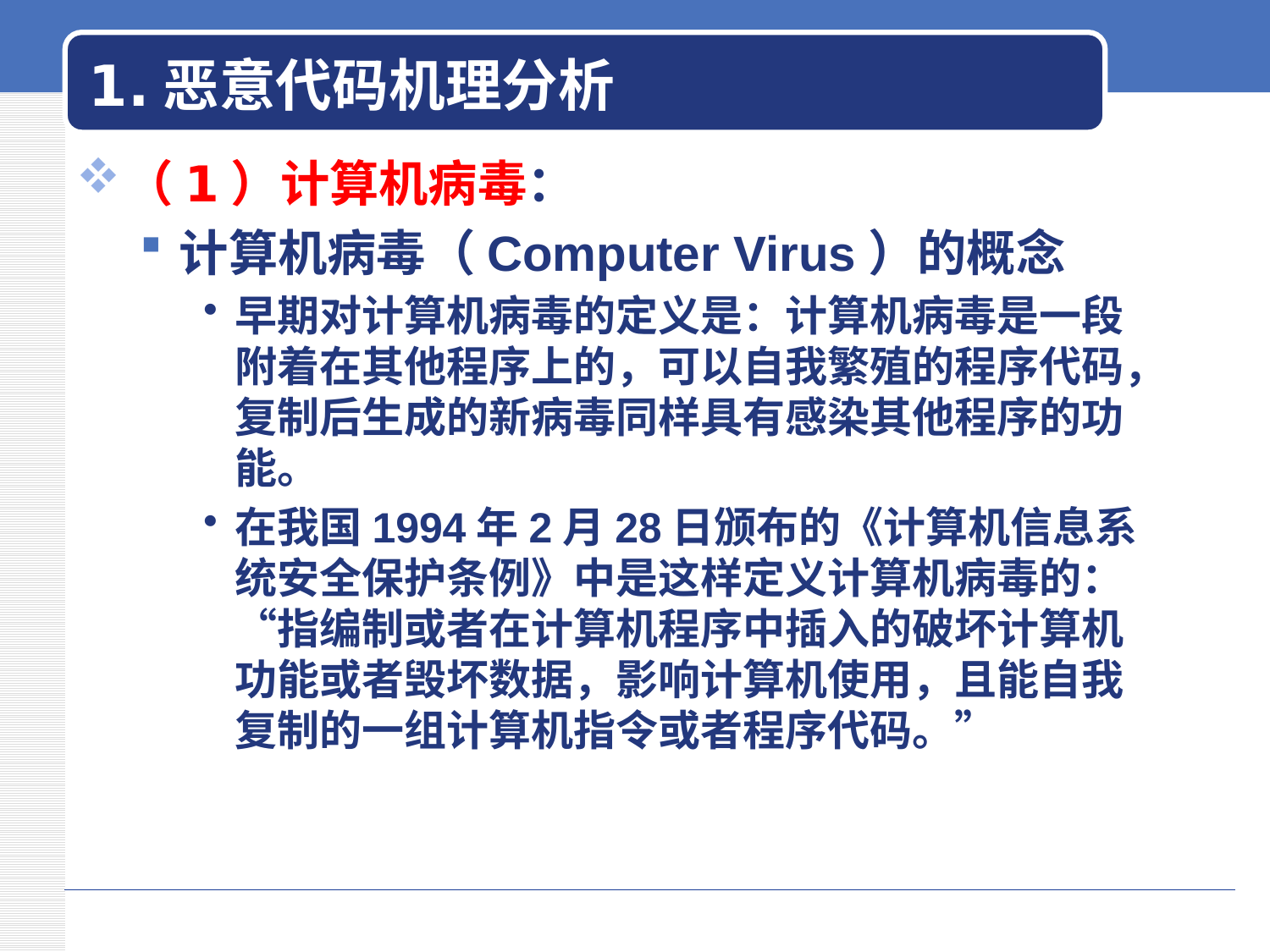

# 1.恶意代码机理分析
（1）计算机病毒：
计算机病毒（Computer Virus）的概念
早期对计算机病毒的定义是：计算机病毒是一段附着在其他程序上的，可以自我繁殖的程序代码，复制后生成的新病毒同样具有感染其他程序的功能。
在我国1994年2月28日颁布的《计算机信息系统安全保护条例》中是这样定义计算机病毒的：“指编制或者在计算机程序中插入的破坏计算机功能或者毁坏数据，影响计算机使用，且能自我复制的一组计算机指令或者程序代码。”